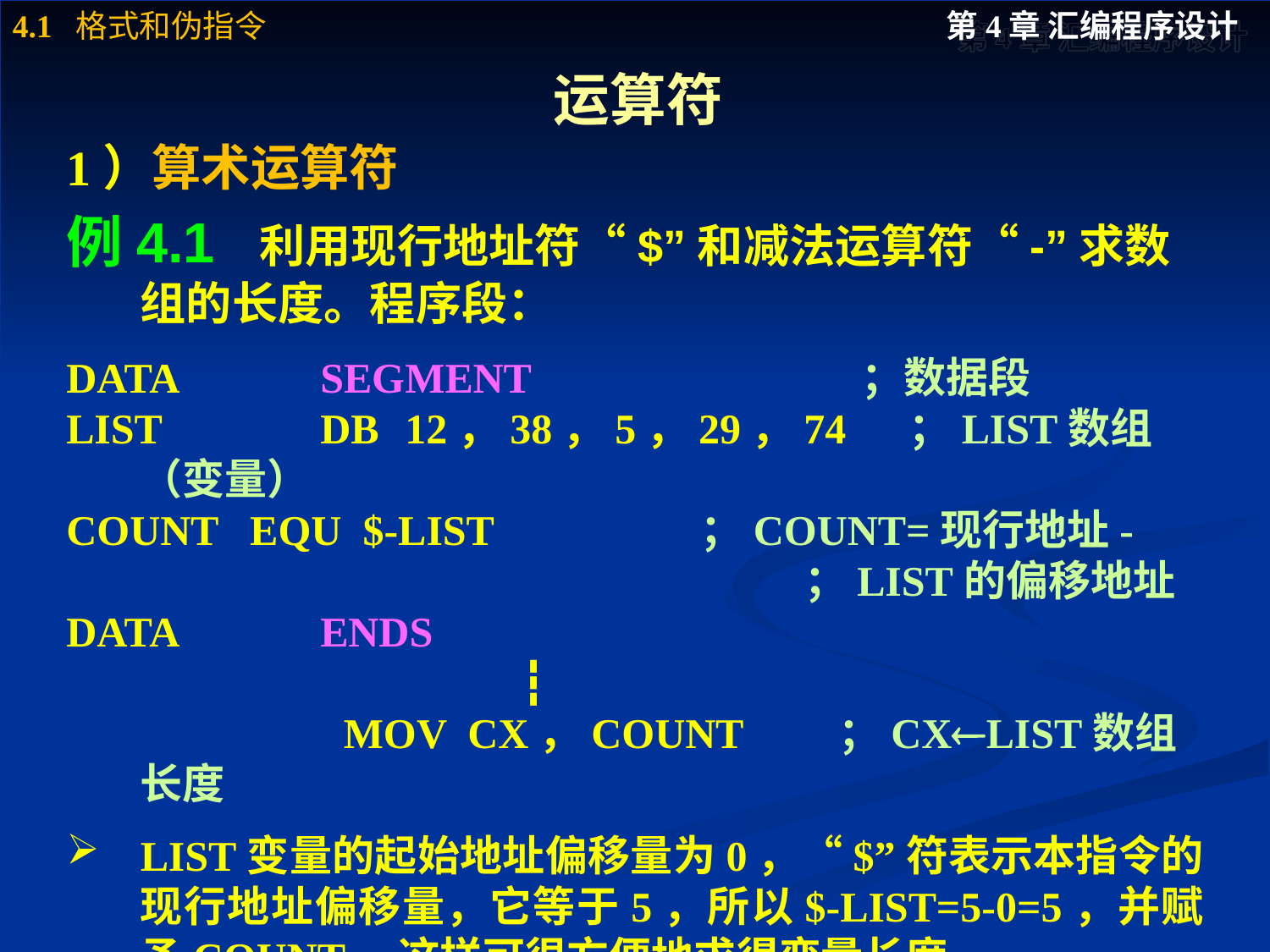

# 运算符
1）算术运算符
例4.1  利用现行地址符“$”和减法运算符“-”求数组的长度。程序段：
DATA	     SEGMENT	        ；数据段
LIST	     DB	 12，38，5，29，74     ；LIST数组（变量）
COUNT   EQU  $-LIST	                ；COUNT=现行地址-
						  ；LIST的偏移地址
DATA	     ENDS
 				┇
		   MOV  CX，COUNT	     ；CX←LIST数组长度
LIST变量的起始地址偏移量为0，“$”符表示本指令的现行地址偏移量，它等于5，所以$-LIST=5-0=5，并赋予COUNT，这样可很方便地求得变量长度。